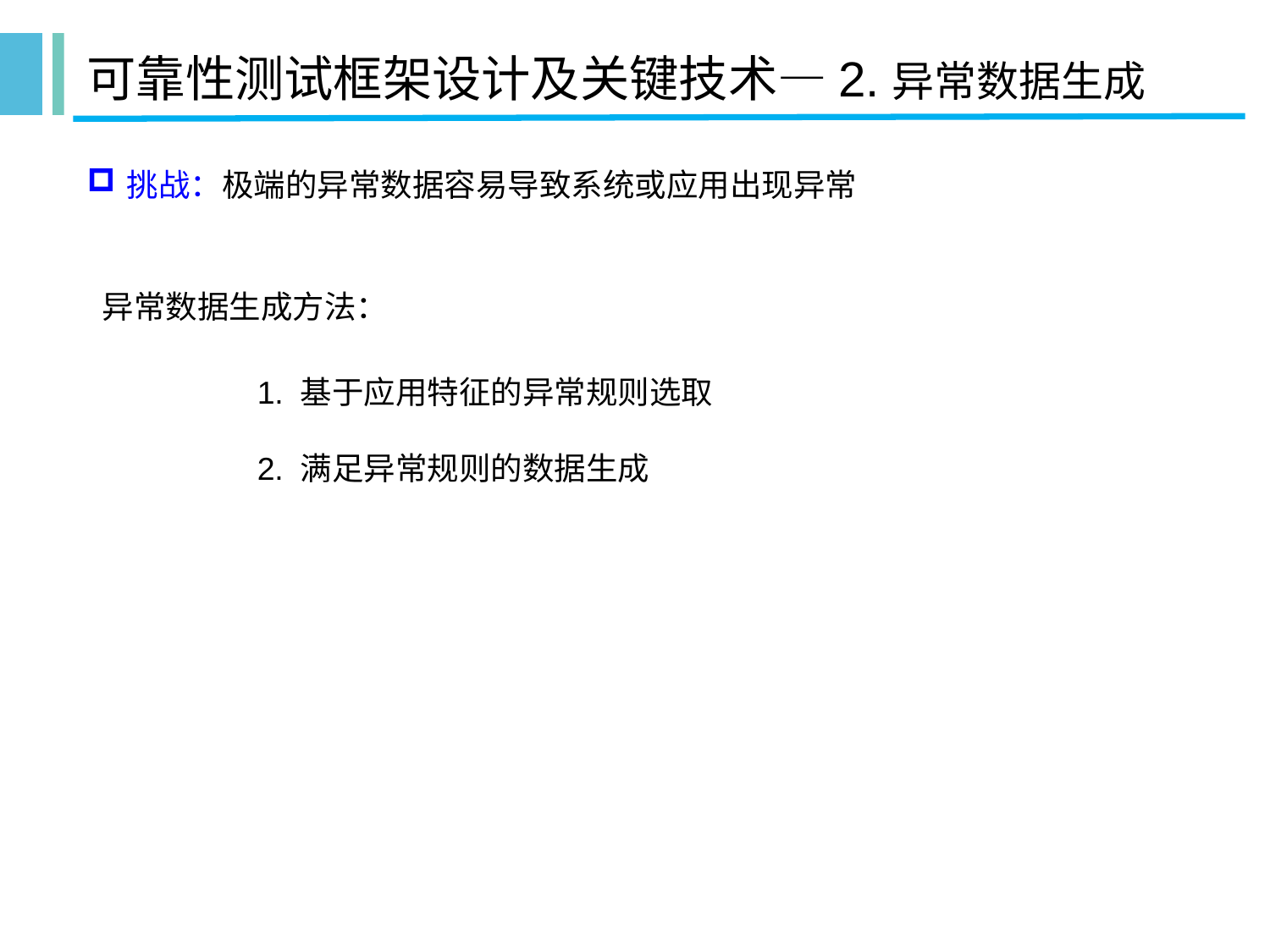

# 可靠性测试框架设计及关键技术—2.异常数据生成
挑战：极端的异常数据容易导致系统或应用出现异常
异常数据生成方法：
1. 基于应用特征的异常规则选取

2. 满足异常规则的数据生成